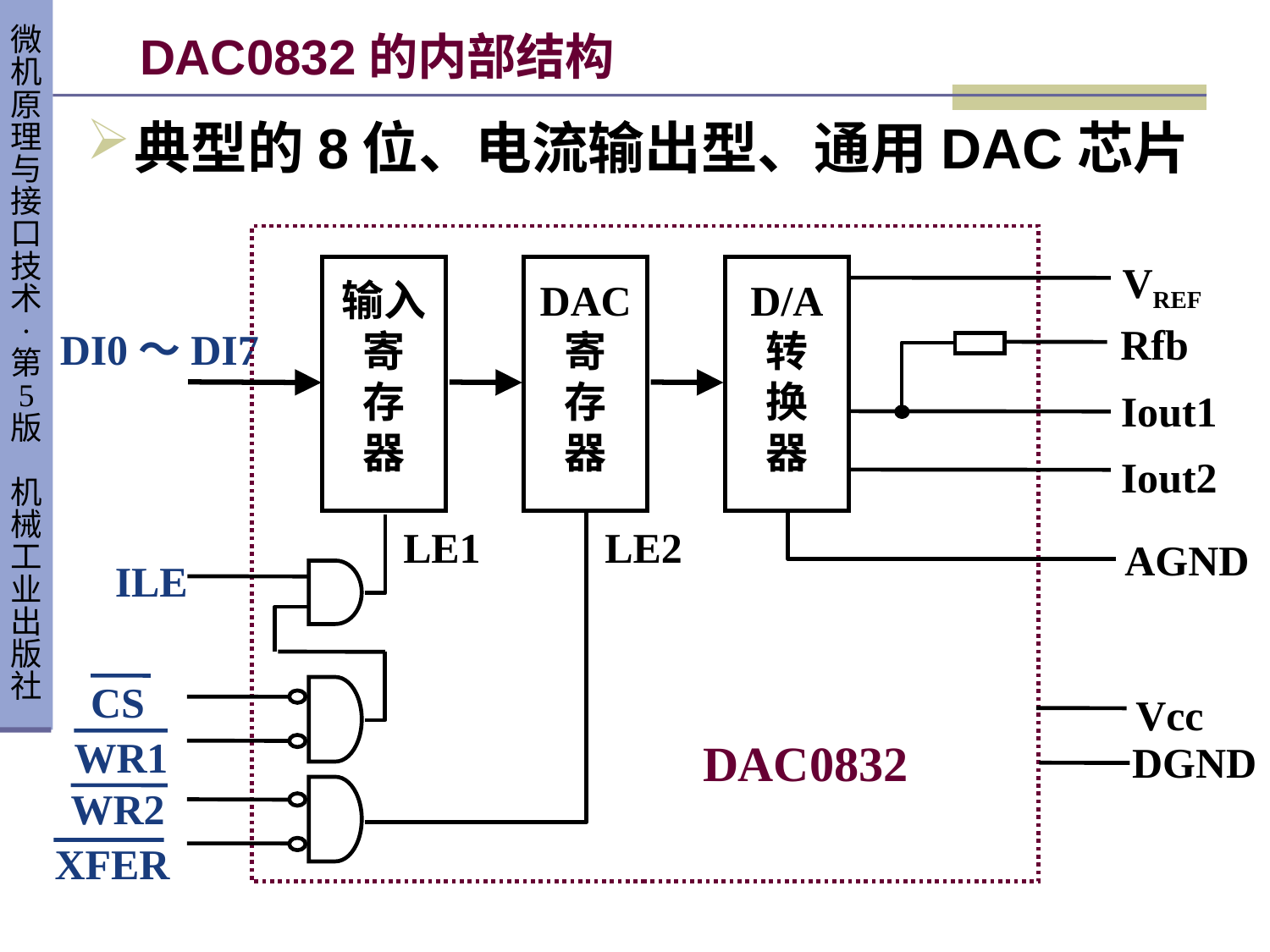

# DAC0832的内部结构
典型的8位、电流输出型、通用DAC芯片

VREF
输入
寄
存
器
DAC
寄
存
器
D/A
转
换
器

Rfb
DI0～DI7

Iout1

Iout2

LE1
LE2
AGND
ILE

CS

Vcc

WR1

DAC0832
DGND

WR2

XFER